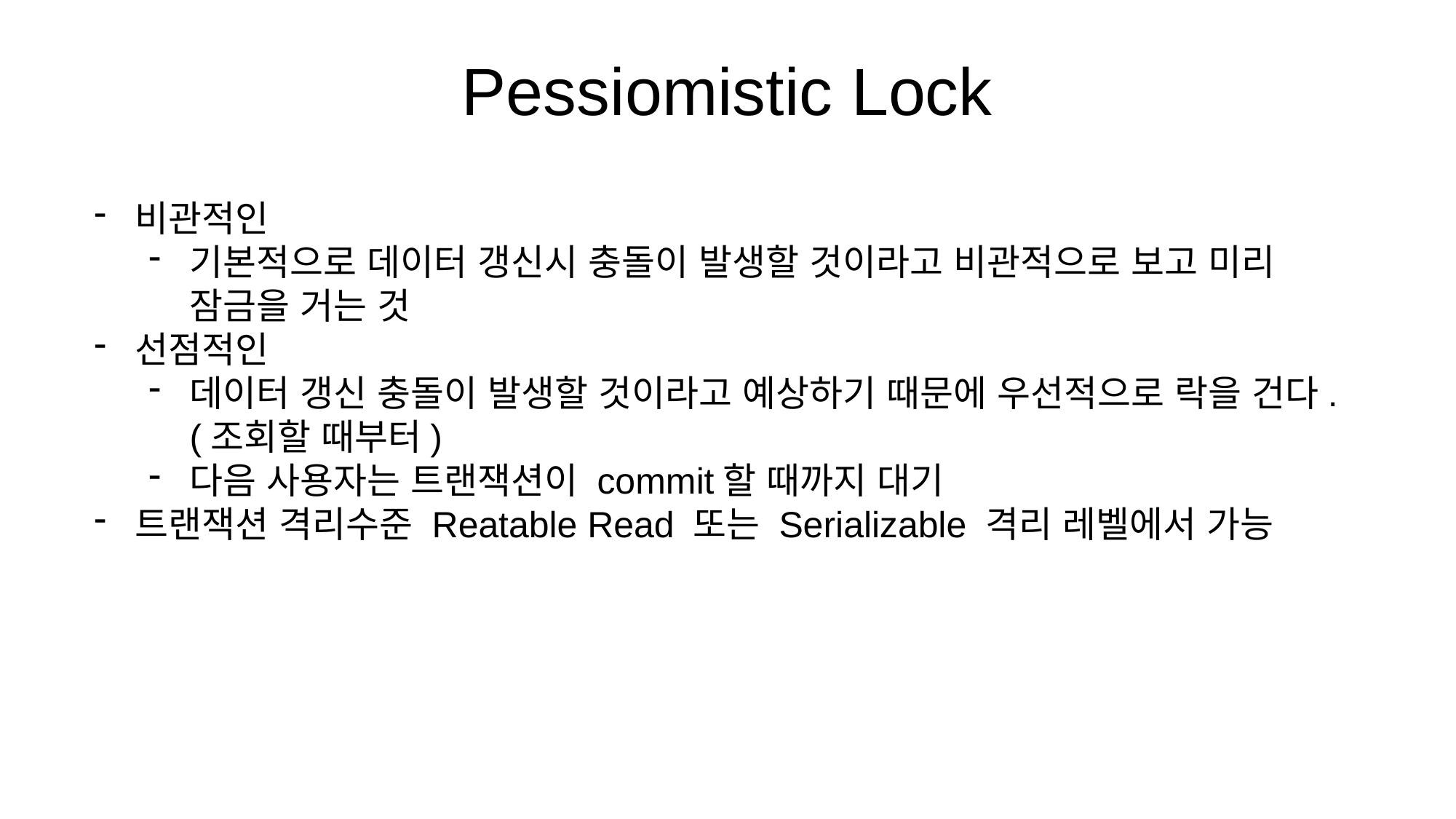

# Pessiomistic Lock
비관적인
기본적으로 데이터 갱신시 충돌이 발생할 것이라고 비관적으로 보고 미리 잠금을 거는 것
선점적인
데이터 갱신 충돌이 발생할 것이라고 예상하기 때문에 우선적으로 락을 건다.(조회할 때부터)
다음 사용자는 트랜잭션이 commit할 때까지 대기
트랜잭션 격리수준 Reatable Read 또는 Serializable 격리 레벨에서 가능